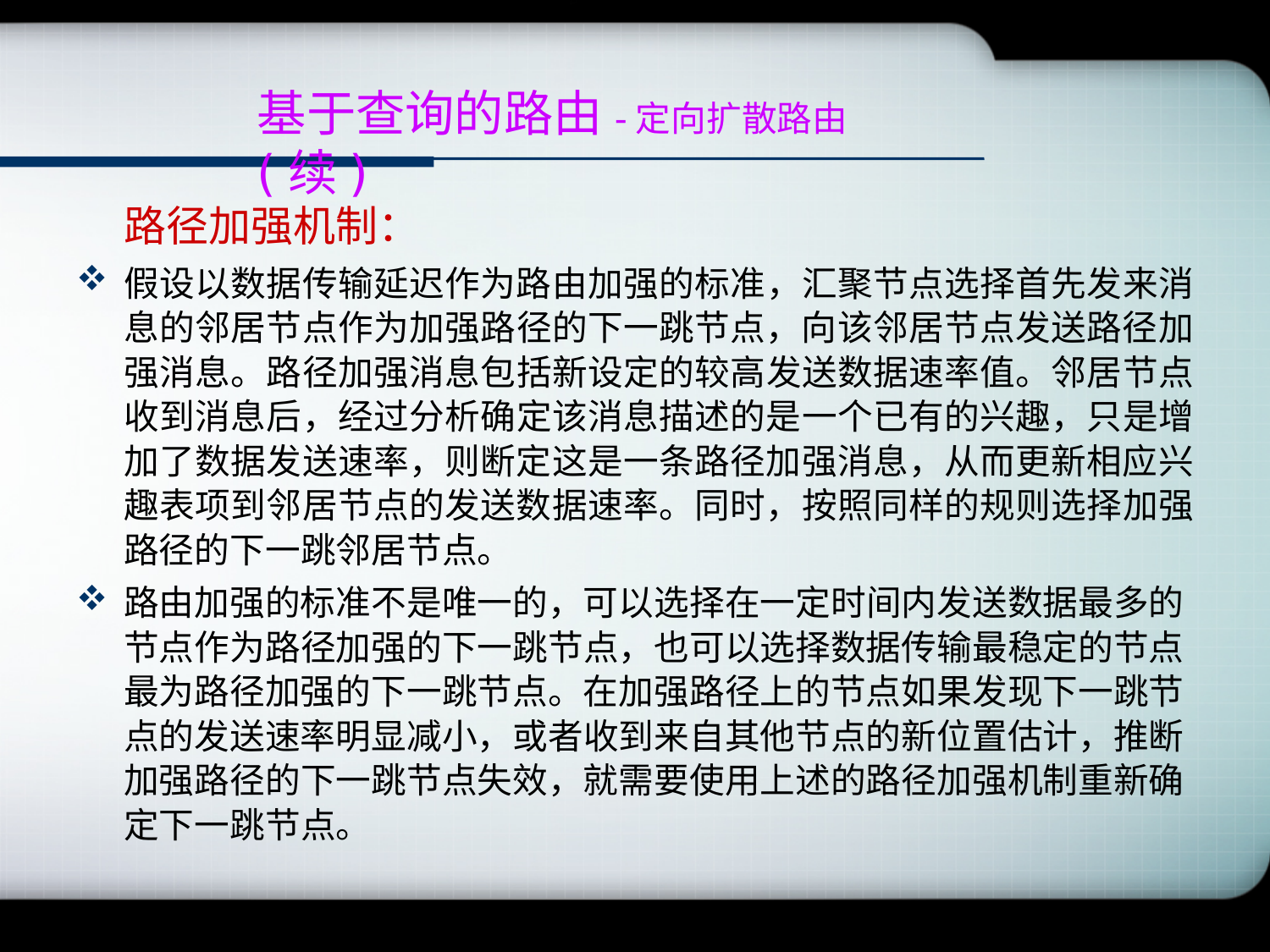

基于查询的路由-定向扩散路由(续)
	路径加强机制：
假设以数据传输延迟作为路由加强的标准，汇聚节点选择首先发来消息的邻居节点作为加强路径的下一跳节点，向该邻居节点发送路径加强消息。路径加强消息包括新设定的较高发送数据速率值。邻居节点收到消息后，经过分析确定该消息描述的是一个已有的兴趣，只是增加了数据发送速率，则断定这是一条路径加强消息，从而更新相应兴趣表项到邻居节点的发送数据速率。同时，按照同样的规则选择加强路径的下一跳邻居节点。
路由加强的标准不是唯一的，可以选择在一定时间内发送数据最多的节点作为路径加强的下一跳节点，也可以选择数据传输最稳定的节点最为路径加强的下一跳节点。在加强路径上的节点如果发现下一跳节点的发送速率明显减小，或者收到来自其他节点的新位置估计，推断加强路径的下一跳节点失效，就需要使用上述的路径加强机制重新确定下一跳节点。